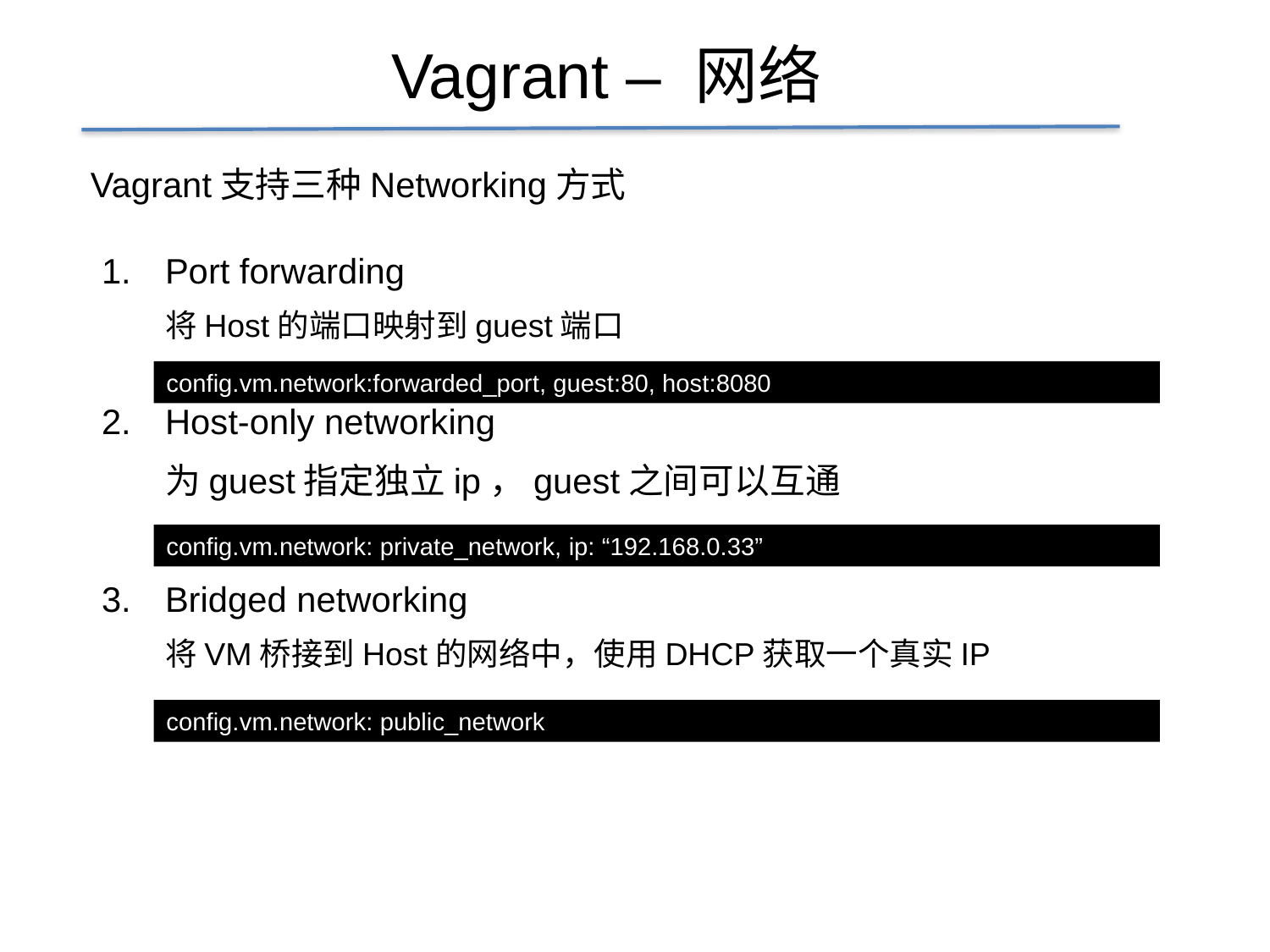

Vagrant – 网络
Vagrant支持三种Networking方式
Port forwarding
将Host的端口映射到guest端口
Host-only networking
为guest指定独立ip，guest之间可以互通
Bridged networking
将VM桥接到Host的网络中，使用DHCP获取一个真实IP
config.vm.network:forwarded_port, guest:80, host:8080
config.vm.network: private_network, ip: “192.168.0.33”
config.vm.network: public_network